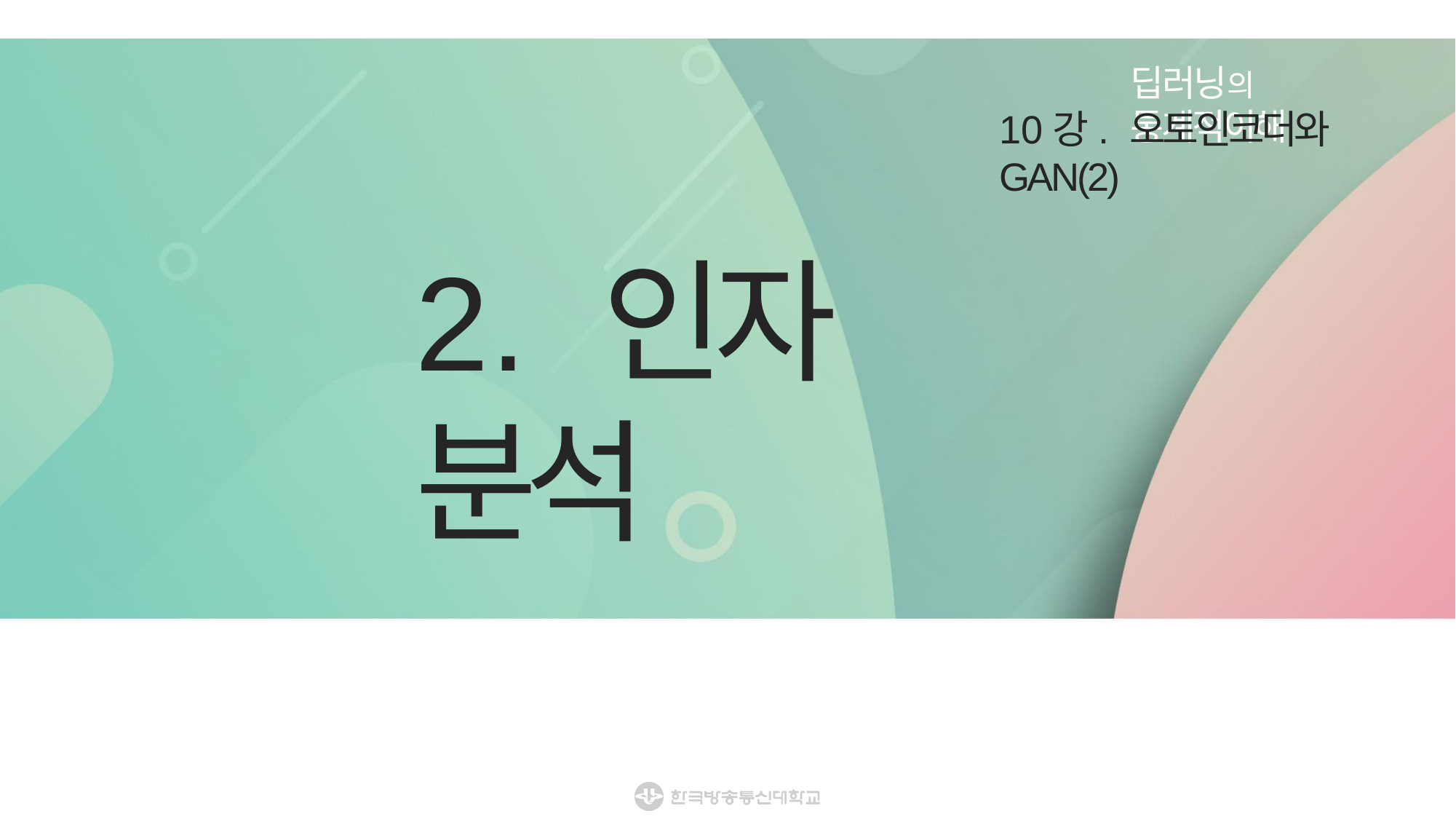

딥러닝의 통계적이해
10강. 오토인코더와 GAN(2)
2. 인자 분석